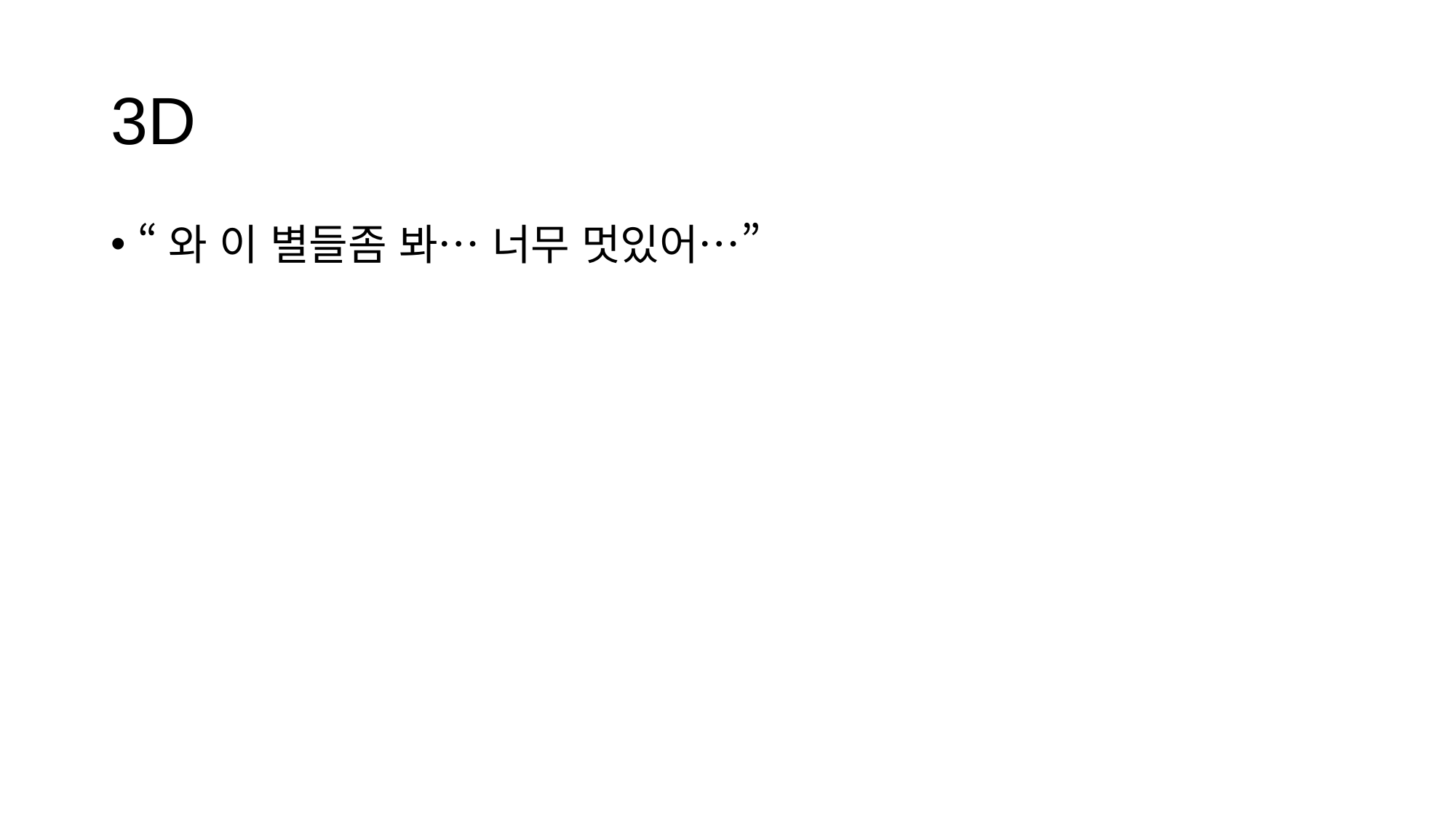

# 3D
“와 이 별들좀 봐… 너무 멋있어…”